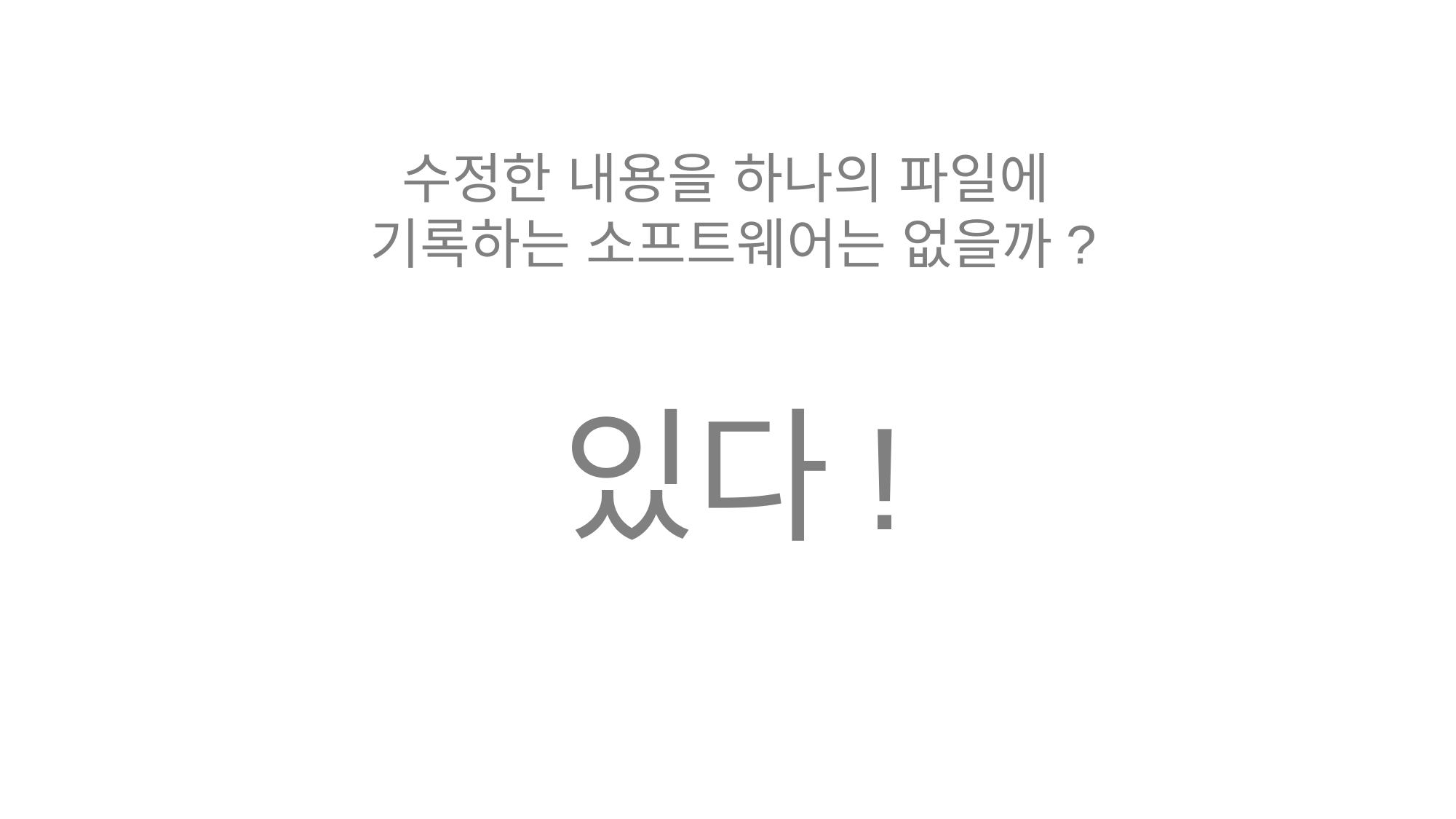

수정한 내용을 하나의 파일에
기록하는 소프트웨어는 없을까?
있다!